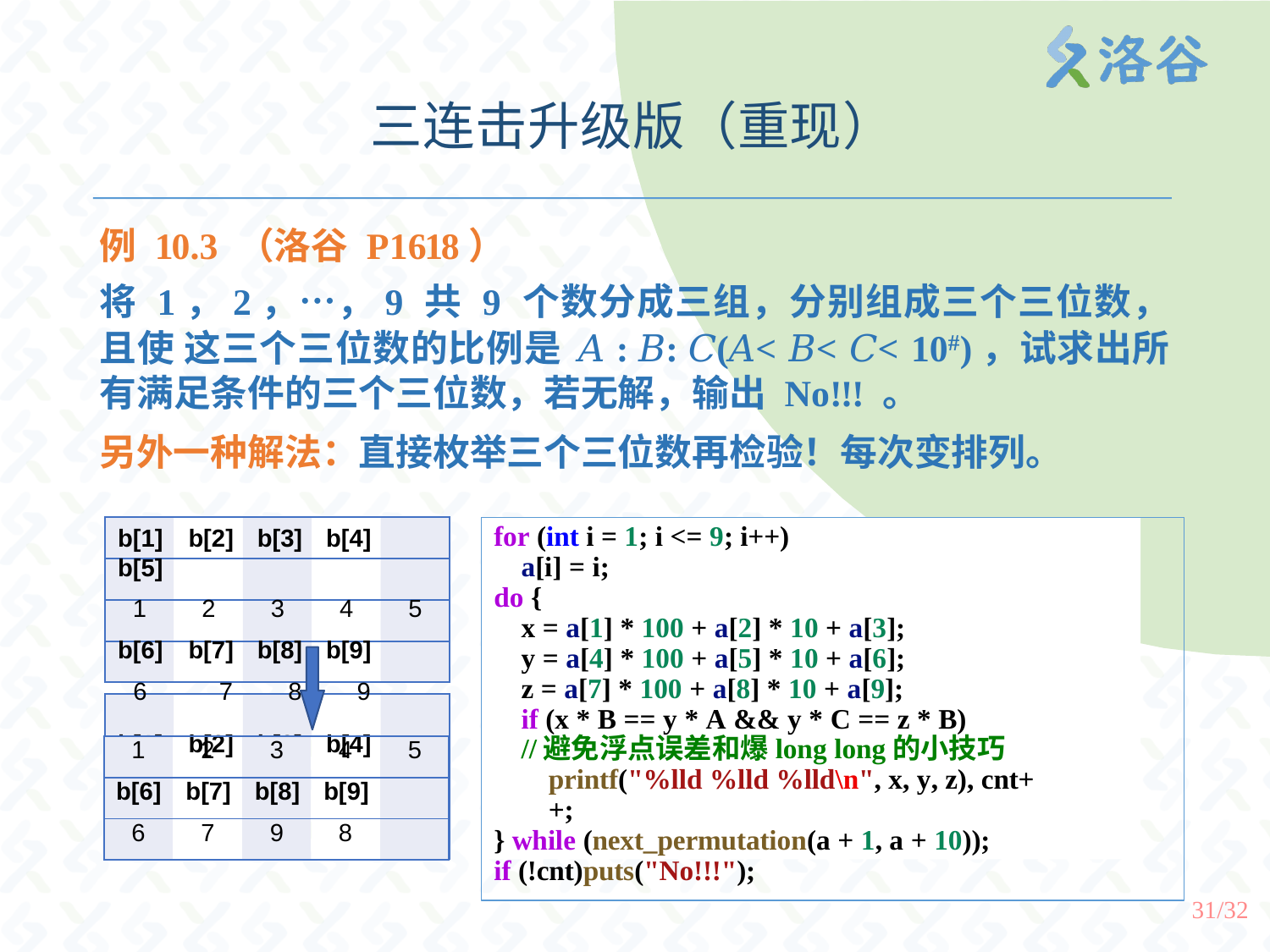

# 三连击升级版（重现）

例 10.3 （洛谷 P1618）

将 1，2，…，9 共 9 个数分成三组，分别组成三个三位数，且使 这三个三位数的比例是 𝐴: 𝐵: 𝐶(𝐴< 𝐵< 𝐶< 10#)，试求出所有满足条件的三个三位数，若无解，输出 No!!! 。

另外一种解法：直接枚举三个三位数再检验！每次变排列。

b[1]	b[2]	b[3]	b[4]	b[5]
1	2	3	4	5

b[6]	b[7]	b[8]	b[9]
6	7	8	9

b[1]	b[2]	b[3]	b[4]	b[5]
for (int i = 1; i <= 9; i++)
a[i] = i;
do {
x = a[1] * 100 + a[2] * 10 + a[3];
y = a[4] * 100 + a[5] * 10 + a[6];
z = a[7] * 100 + a[8] * 10 + a[9];
if (x * B == y * A && y * C == z * B)
//避免浮点误差和爆long long的小技巧
printf("%lld %lld %lld\n", x, y, z), cnt++;
} while (next_permutation(a + 1, a + 10));
if (!cnt)puts("No!!!");

| 1 | 2 | 3 | 4 | 5 |
| --- | --- | --- | --- | --- |
| b[6] | b[7] | b[8] | b[9] |  |
| 6 | 7 | 9 | 8 |  |

31/32